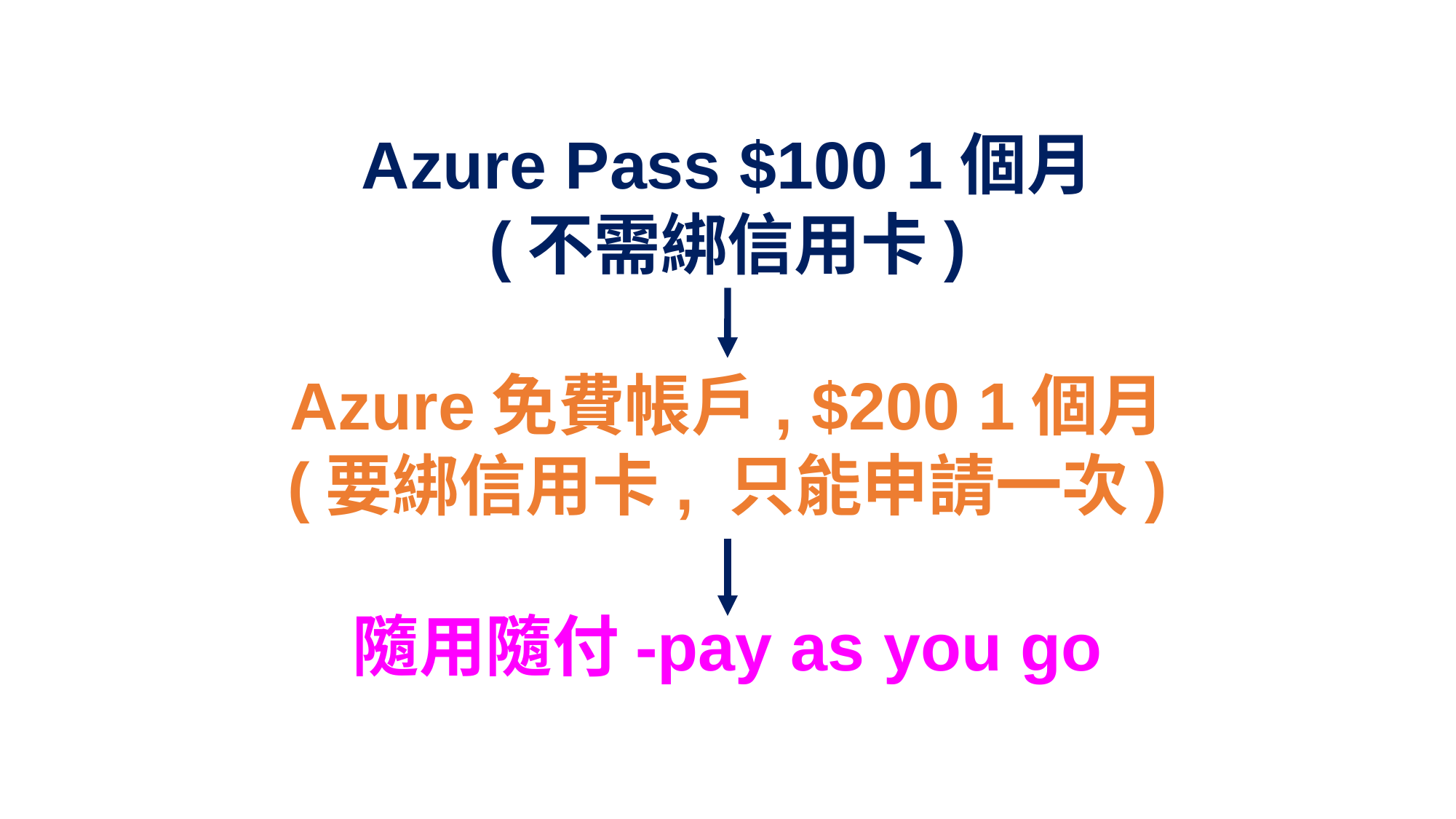

Azure Pass $100 1個月
(不需綁信用卡)
Azure免費帳戶, $200 1個月
(要綁信用卡, 只能申請一次)
隨用隨付-pay as you go